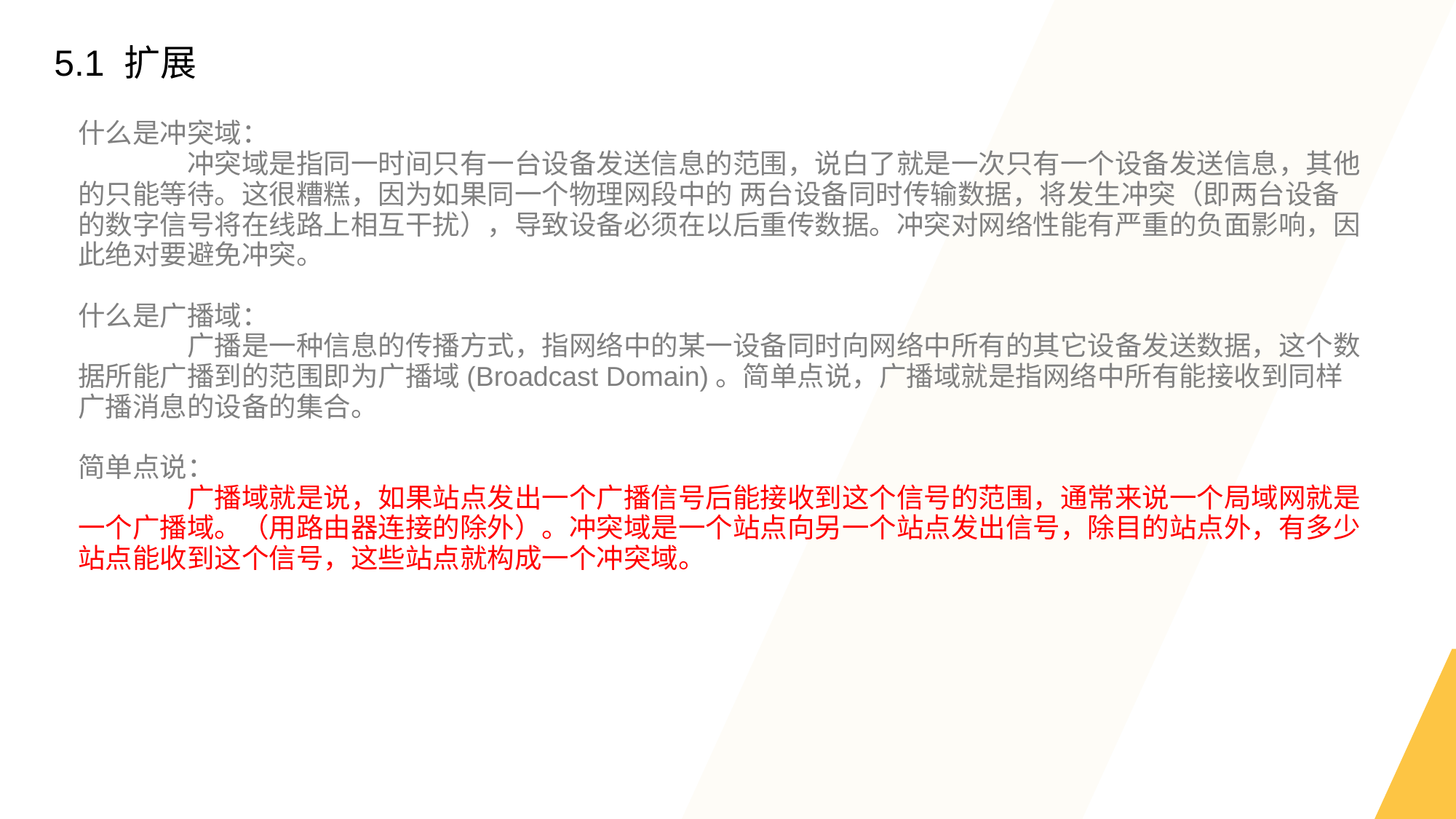

5.1 扩展

什么是冲突域：
	冲突域是指同一时间只有一台设备发送信息的范围，说白了就是一次只有一个设备发送信息，其他的只能等待。这很糟糕，因为如果同一个物理网段中的 两台设备同时传输数据，将发生冲突（即两台设备的数字信号将在线路上相互干扰），导致设备必须在以后重传数据。冲突对网络性能有严重的负面影响，因此绝对要避免冲突。

什么是广播域：
	广播是一种信息的传播方式，指网络中的某一设备同时向网络中所有的其它设备发送数据，这个数据所能广播到的范围即为广播域(Broadcast Domain)。简单点说，广播域就是指网络中所有能接收到同样广播消息的设备的集合。

简单点说：
	广播域就是说，如果站点发出一个广播信号后能接收到这个信号的范围，通常来说一个局域网就是一个广播域。（用路由器连接的除外）。冲突域是一个站点向另一个站点发出信号，除目的站点外，有多少站点能收到这个信号，这些站点就构成一个冲突域。